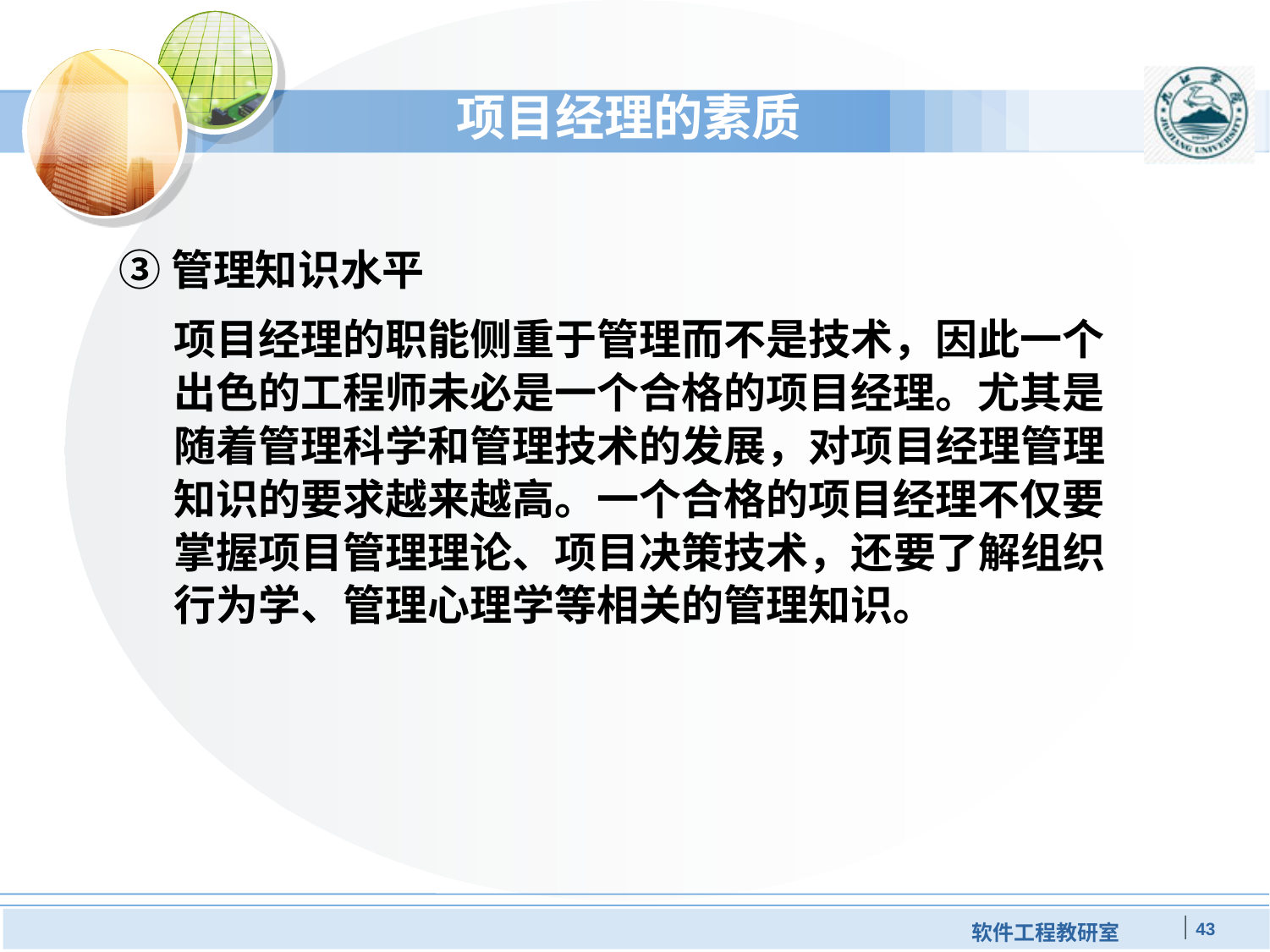

# 项目经理的素质
③管理知识水平
项目经理的职能侧重于管理而不是技术，因此一个出色的工程师未必是一个合格的项目经理。尤其是随着管理科学和管理技术的发展，对项目经理管理知识的要求越来越高。一个合格的项目经理不仅要掌握项目管理理论、项目决策技术，还要了解组织行为学、管理心理学等相关的管理知识。